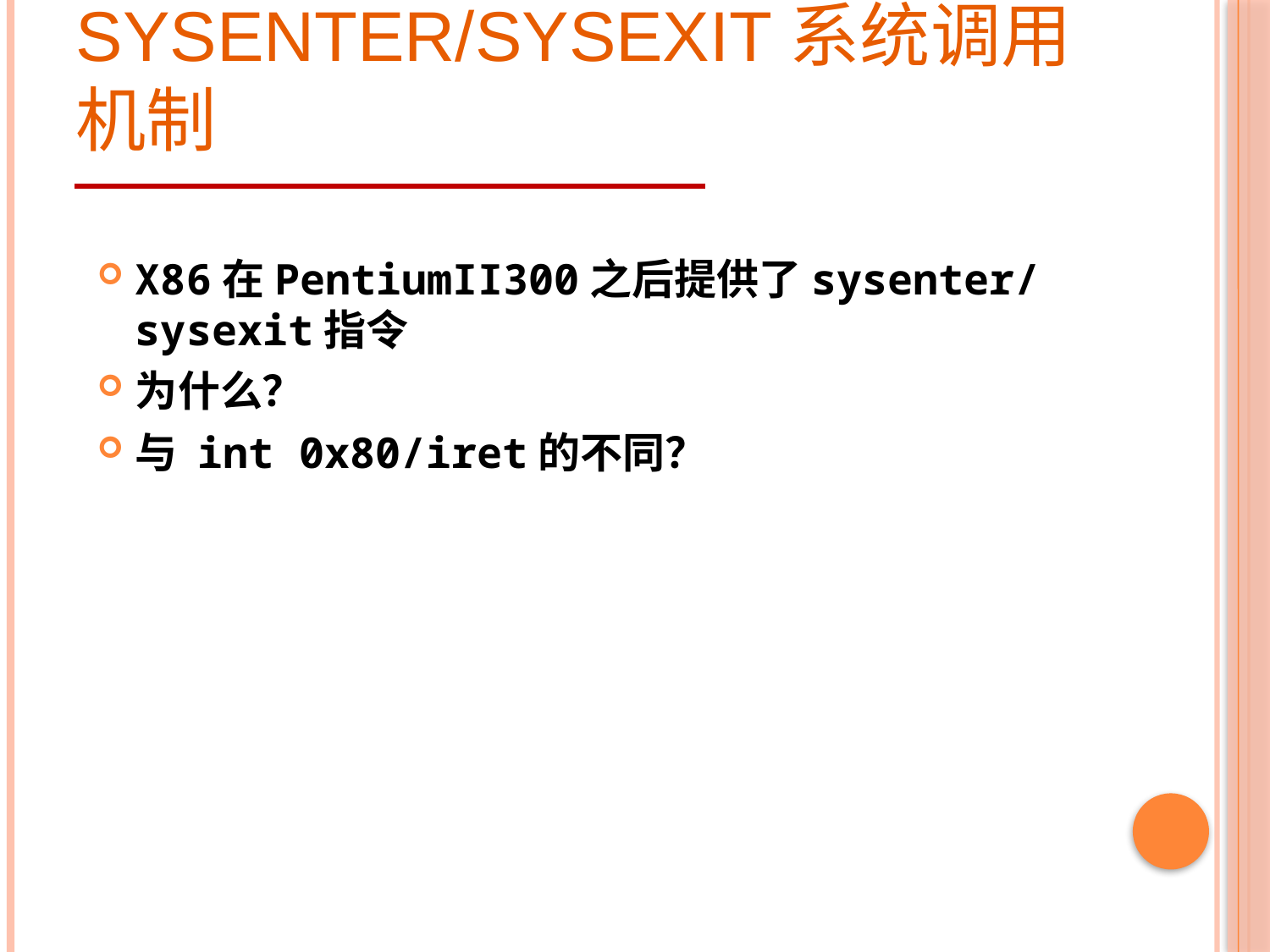

# sysenter/sysexit系统调用机制
X86在PentiumII300之后提供了sysenter/sysexit指令
为什么？
与 int 0x80/iret的不同？